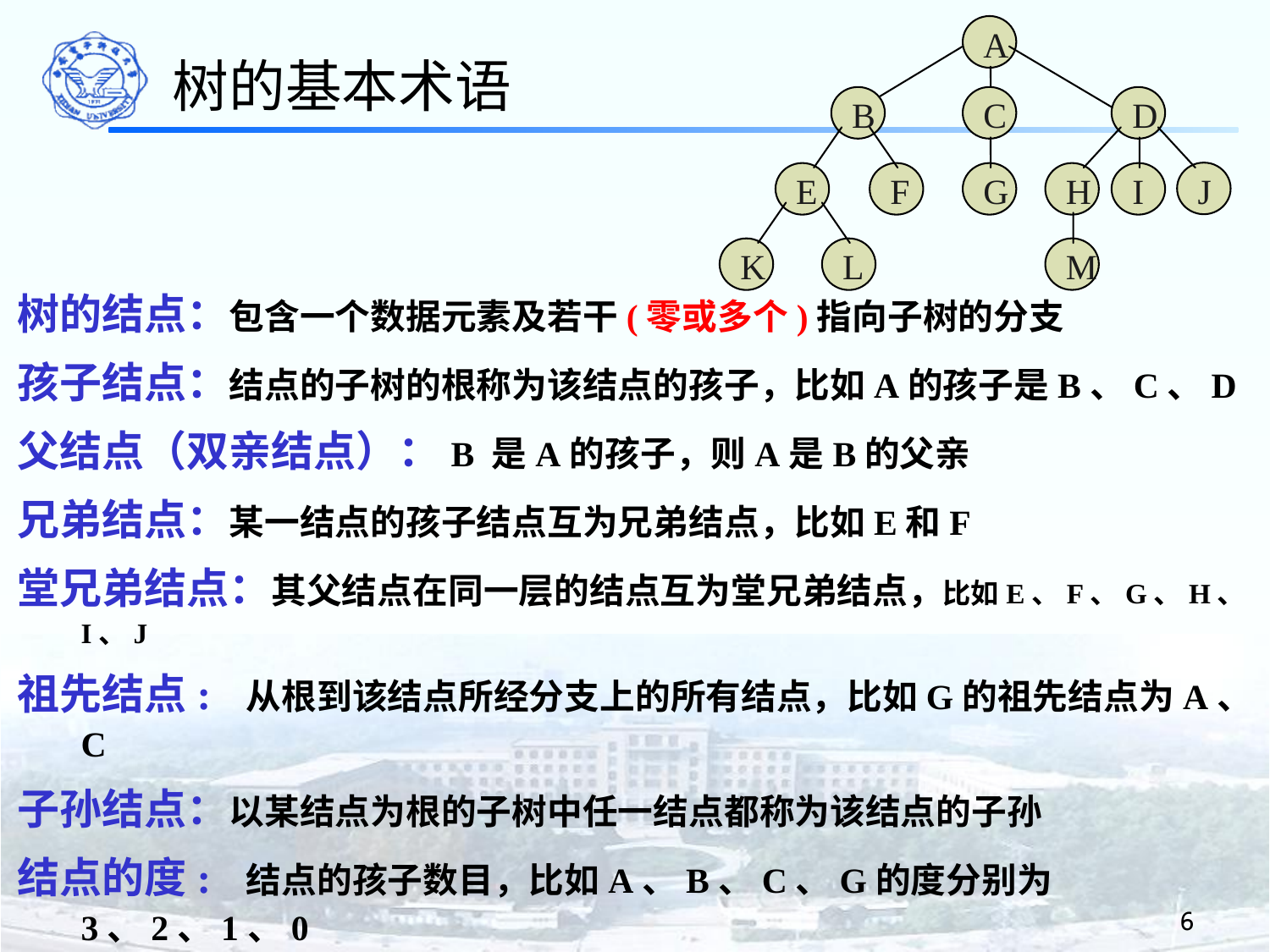

树的基本术语

A

B

C

D

J

E

F

G

H

I

K

L

M

树的结点：包含一个数据元素及若干(零或多个)指向子树的分支
孩子结点：结点的子树的根称为该结点的孩子，比如A的孩子是B、C、D
父结点（双亲结点）：B 是A的孩子，则A是B的父亲
兄弟结点：某一结点的孩子结点互为兄弟结点，比如E和F
堂兄弟结点：其父结点在同一层的结点互为堂兄弟结点，比如E、F、G、H、I、J
祖先结点:   从根到该结点所经分支上的所有结点，比如G的祖先结点为A、C
子孙结点：以某结点为根的子树中任一结点都称为该结点的子孙
结点的度:   结点的孩子数目，比如A、B、C、G的度分别为3、2、1、0
树的度：树中各结点的度的最大值
6